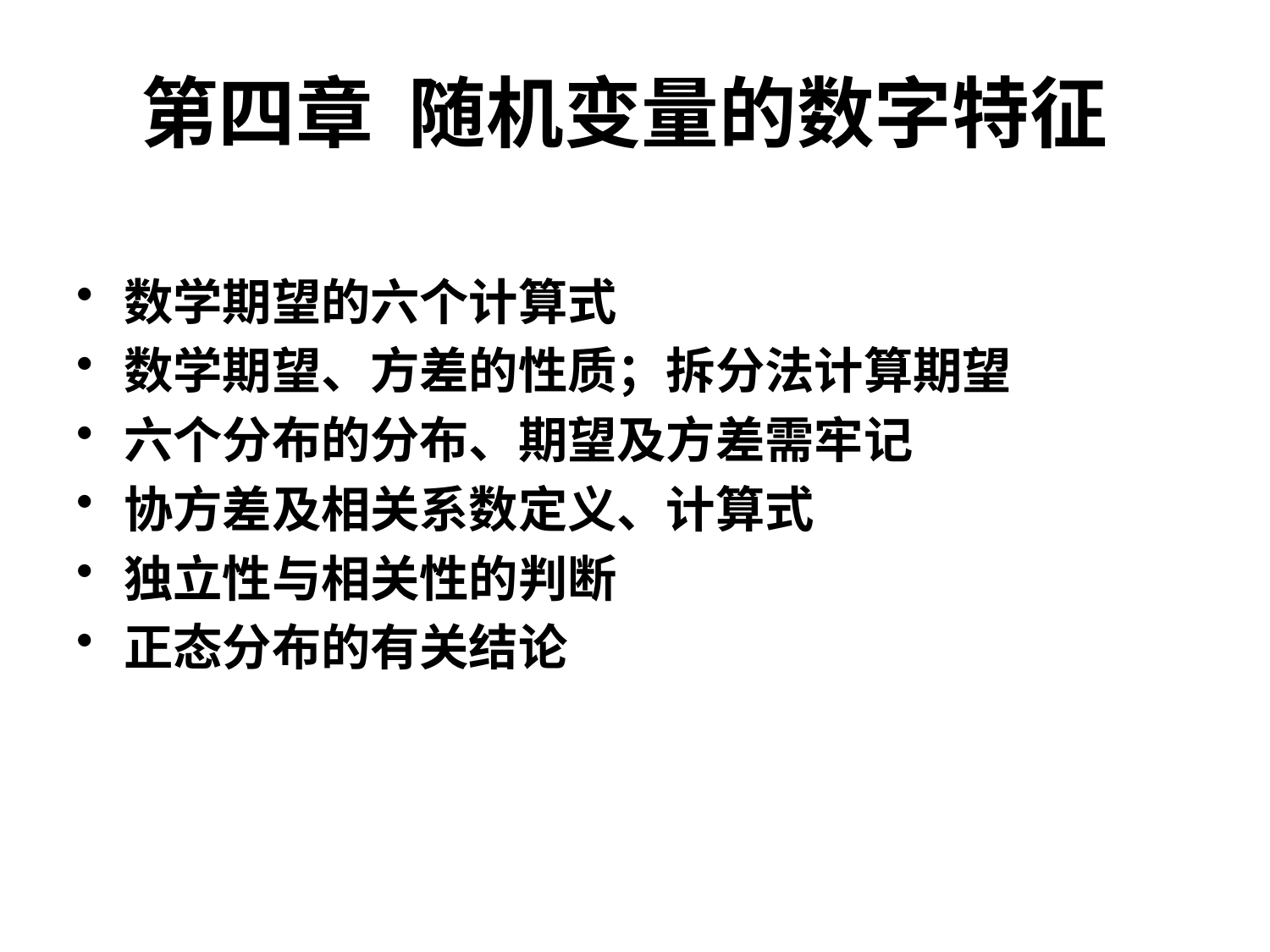

# 第四章  随机变量的数字特征
数学期望的六个计算式
数学期望、方差的性质；拆分法计算期望
六个分布的分布、期望及方差需牢记
协方差及相关系数定义、计算式
独立性与相关性的判断
正态分布的有关结论